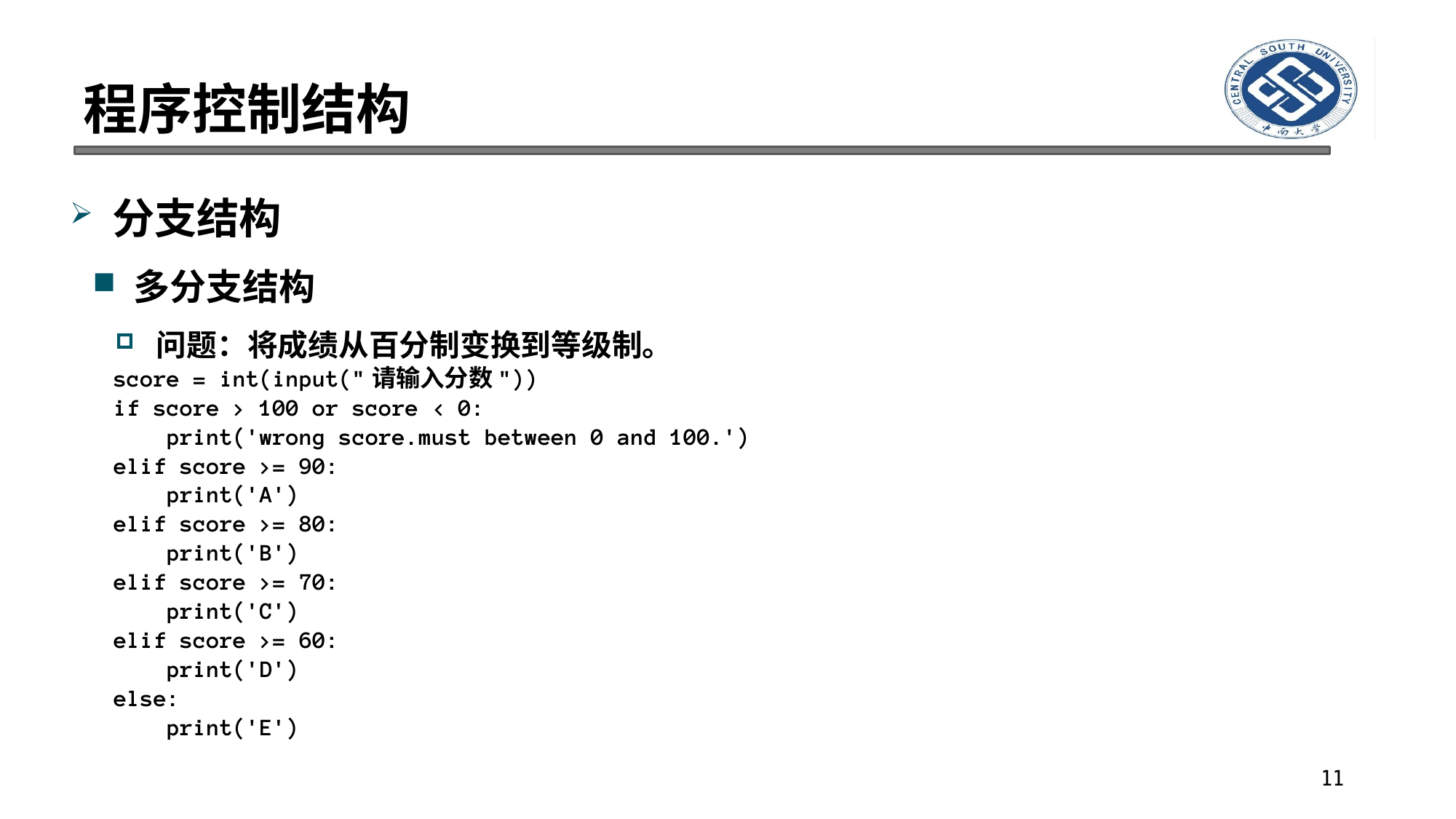

# 程序控制结构
分支结构
多分支结构
问题：将成绩从百分制变换到等级制。
score = int(input("请输入分数"))
if score > 100 or score < 0:
    print('wrong score.must between 0 and 100.')
elif score >= 90:
    print('A')
elif score >= 80:
    print('B')
elif score >= 70:
    print('C')
elif score >= 60:
    print('D')
else:
    print('E')

11